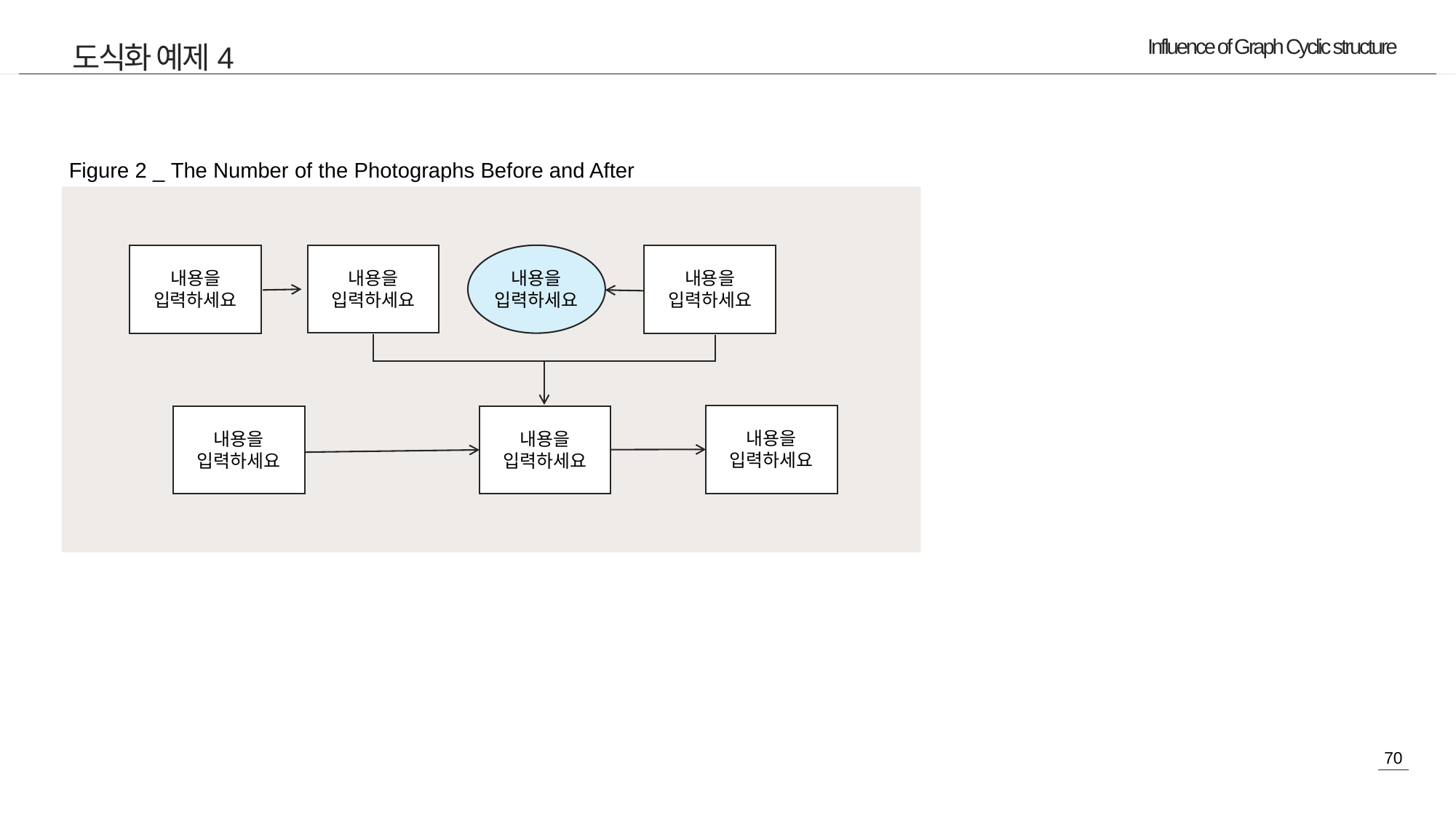

도식화 예제4
Figure 2 _ The Number of the Photographs Before and After

내용을
입력하세요

내용을
입력하세요

내용을
입력하세요

내용을
입력하세요

내용을
입력하세요

내용을
입력하세요

내용을
입력하세요